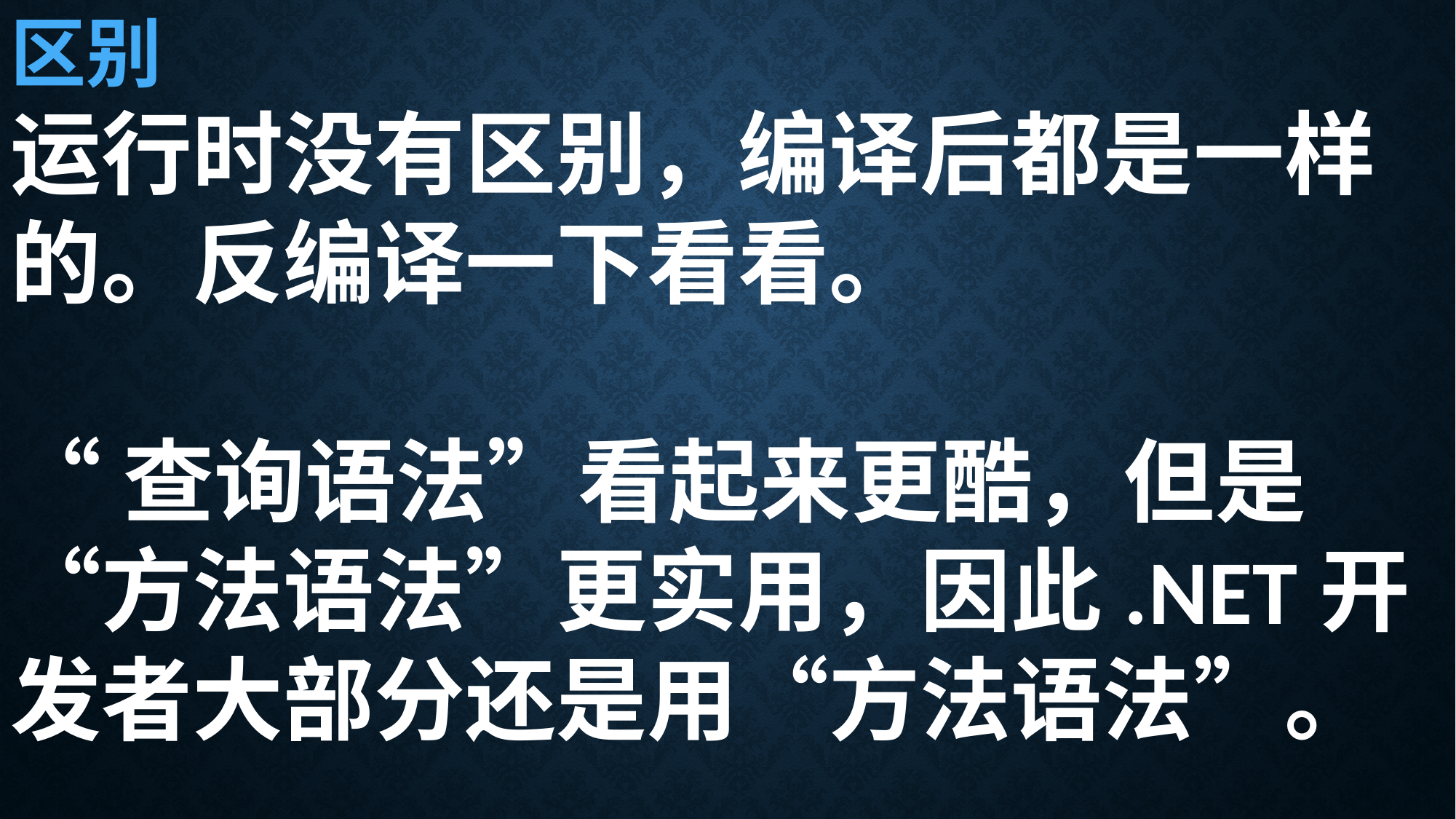

区别
运行时没有区别，编译后都是一样的。反编译一下看看。

“查询语法”看起来更酷，但是“方法语法”更实用，因此.NET开发者大部分还是用“方法语法”。